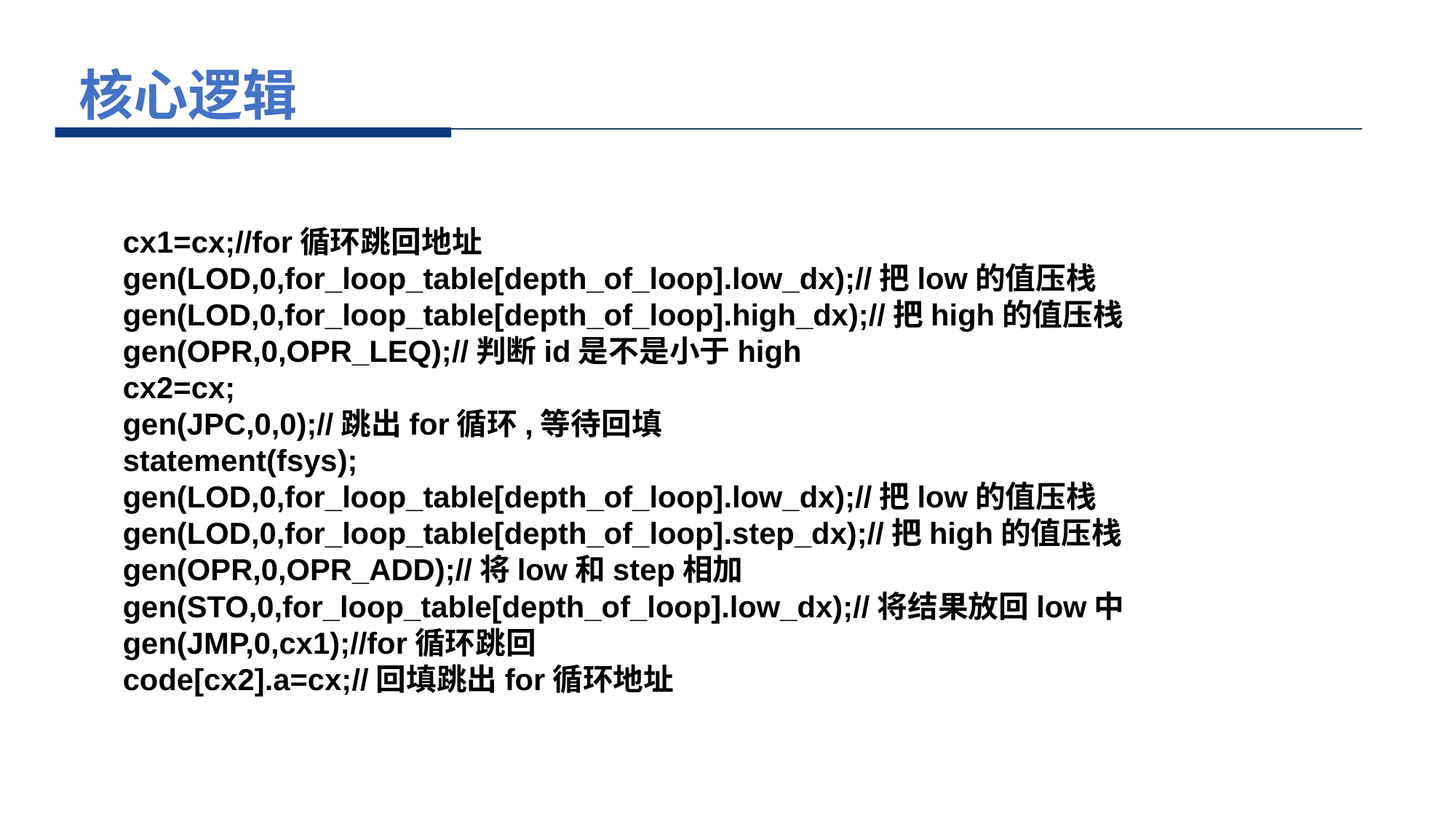

核心逻辑

cx1=cx;//for循环跳回地址
gen(LOD,0,for_loop_table[depth_of_loop].low_dx);//把low的值压栈
gen(LOD,0,for_loop_table[depth_of_loop].high_dx);//把high的值压栈
gen(OPR,0,OPR_LEQ);//判断id是不是小于high
cx2=cx;
gen(JPC,0,0);//跳出for循环,等待回填
statement(fsys);
gen(LOD,0,for_loop_table[depth_of_loop].low_dx);//把low的值压栈
gen(LOD,0,for_loop_table[depth_of_loop].step_dx);//把high的值压栈
gen(OPR,0,OPR_ADD);//将low和step相加
gen(STO,0,for_loop_table[depth_of_loop].low_dx);//将结果放回low中
gen(JMP,0,cx1);//for循环跳回
code[cx2].a=cx;//回填跳出for循环地址